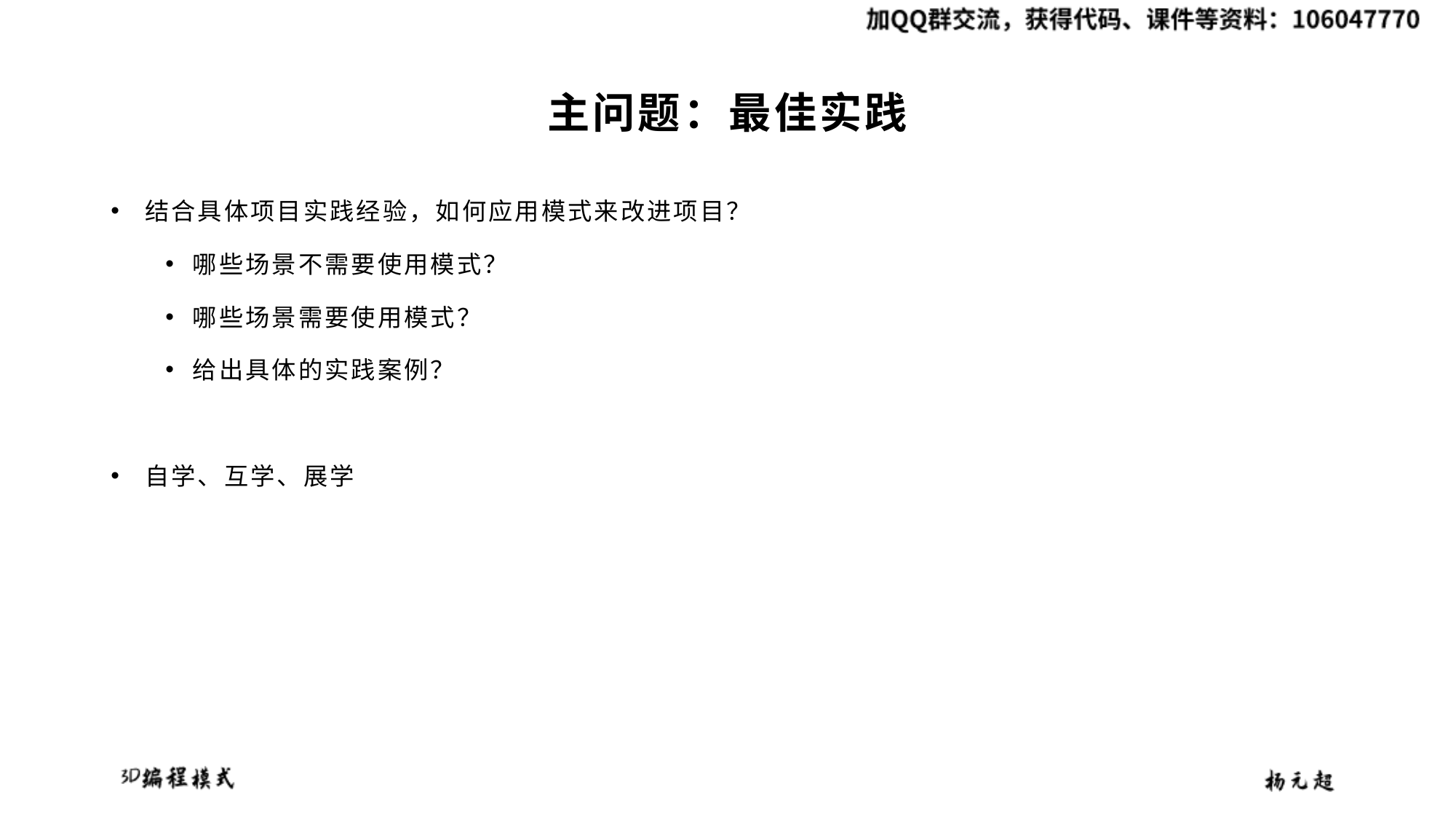

# 主问题：最佳实践
结合具体项目实践经验，如何应用模式来改进项目？
哪些场景不需要使用模式？
哪些场景需要使用模式？
给出具体的实践案例？

自学、互学、展学